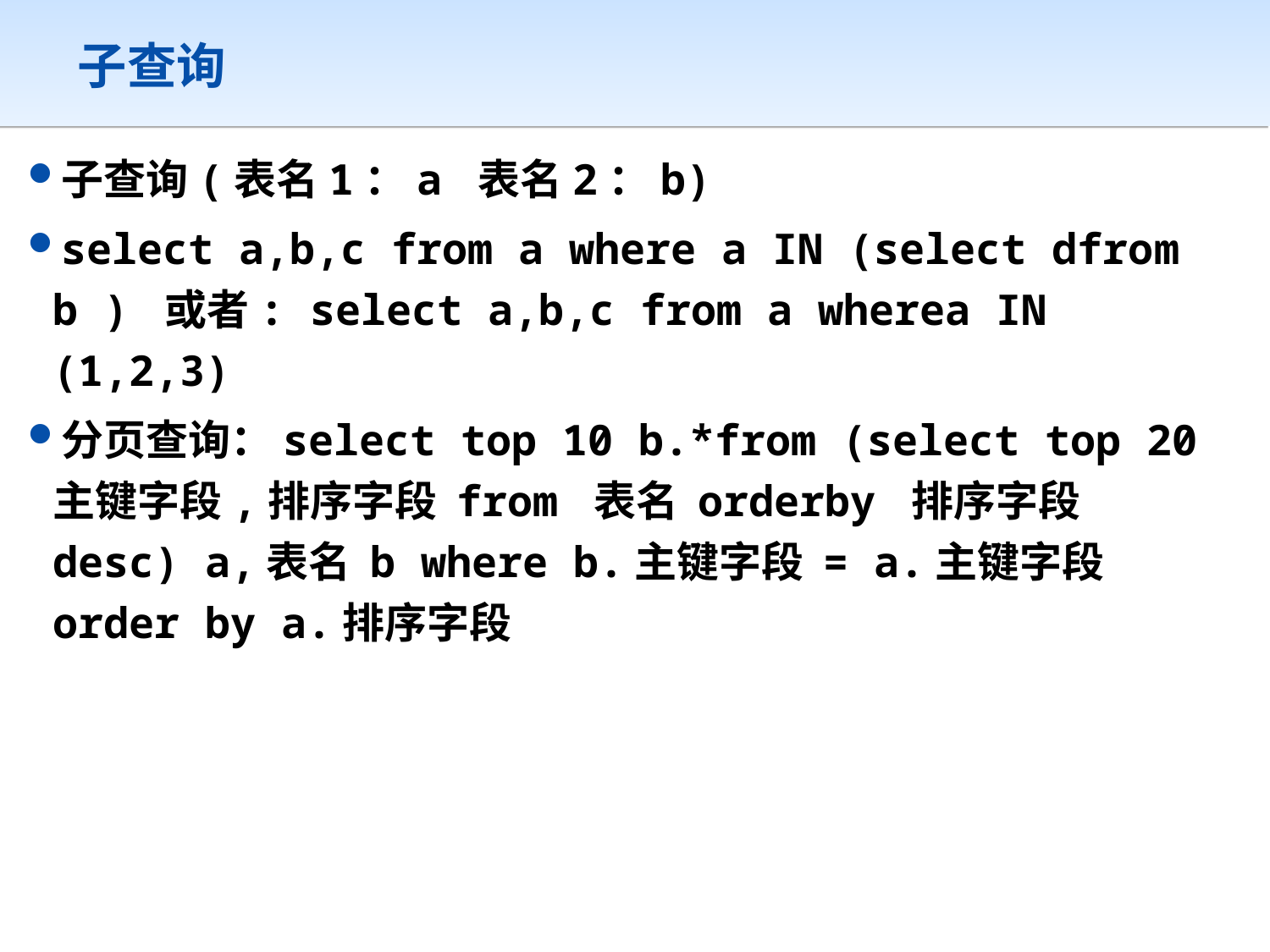

# 子查询
子查询(表名1：a 表名2：b)
select a,b,c from a where a IN (select dfrom b ) 或者: select a,b,c from a wherea IN (1,2,3)
分页查询：select top 10 b.*from (select top 20 主键字段,排序字段 from 表名 orderby 排序字段 desc) a,表名 b where b.主键字段 = a.主键字段 order by a.排序字段